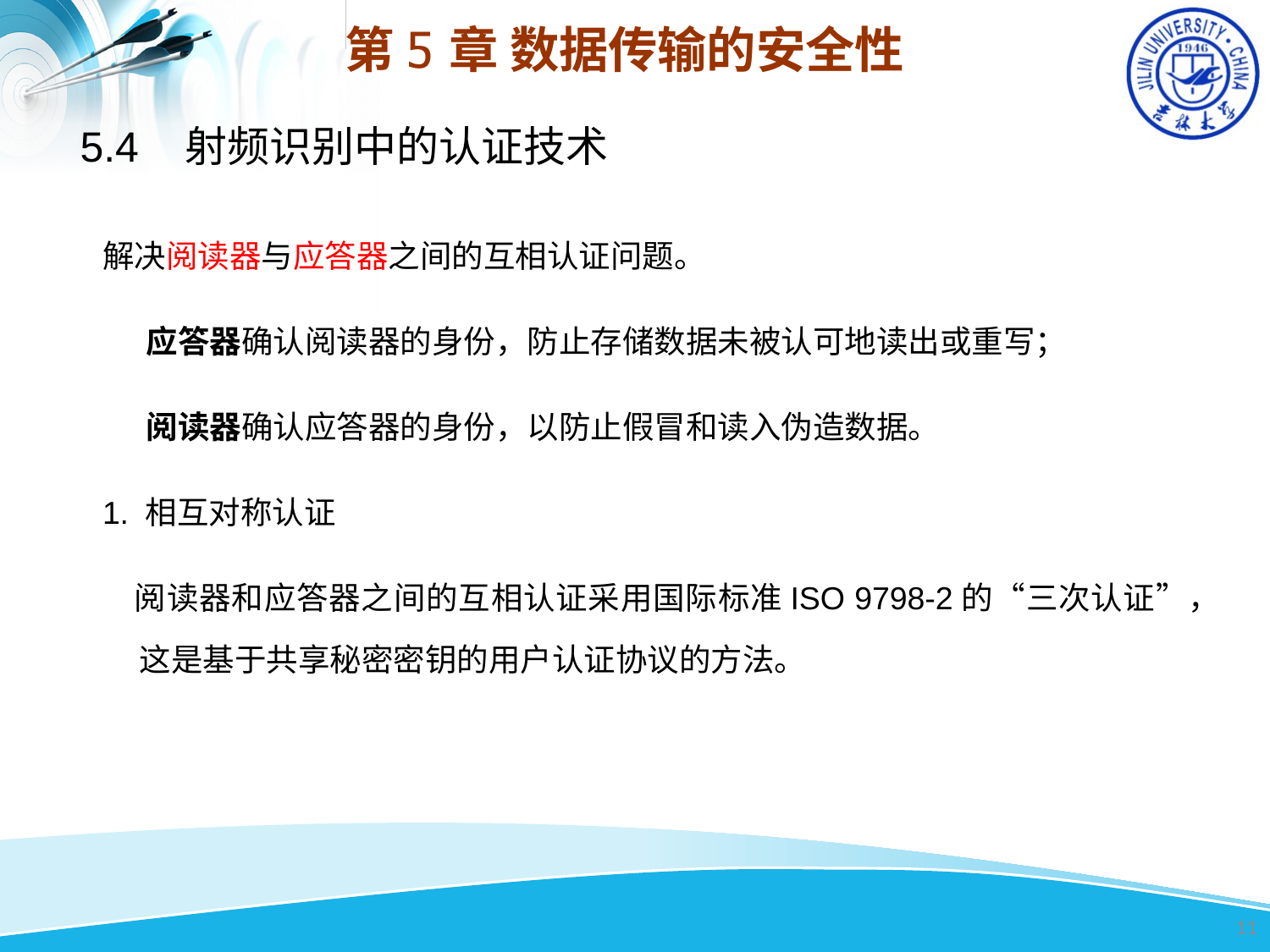

第5章 数据传输的安全性
5.4   射频识别中的认证技术
解决阅读器与应答器之间的互相认证问题。
     应答器确认阅读器的身份，防止存储数据未被认可地读出或重写；
     阅读器确认应答器的身份，以防止假冒和读入伪造数据。
1. 相互对称认证
   阅读器和应答器之间的互相认证采用国际标准ISO 9798-2的“三次认证”，这是基于共享秘密密钥的用户认证协议的方法。
11